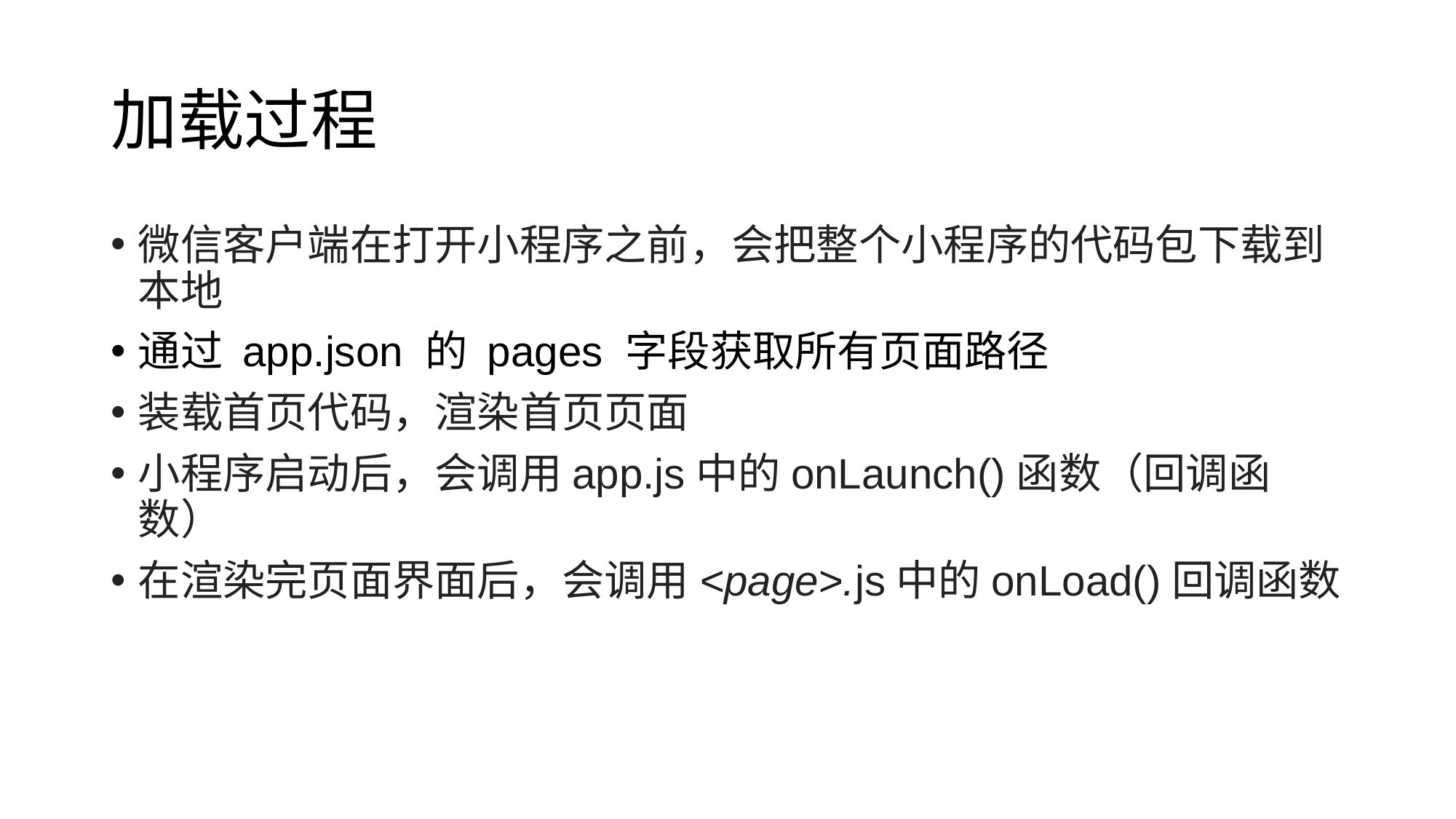

# 加载过程
微信客户端在打开小程序之前，会把整个小程序的代码包下载到本地
通过 app.json 的 pages 字段获取所有页面路径
装载首页代码，渲染首页页面
小程序启动后，会调用app.js中的onLaunch()函数（回调函数）
在渲染完页面界面后，会调用<page>.js中的onLoad()回调函数